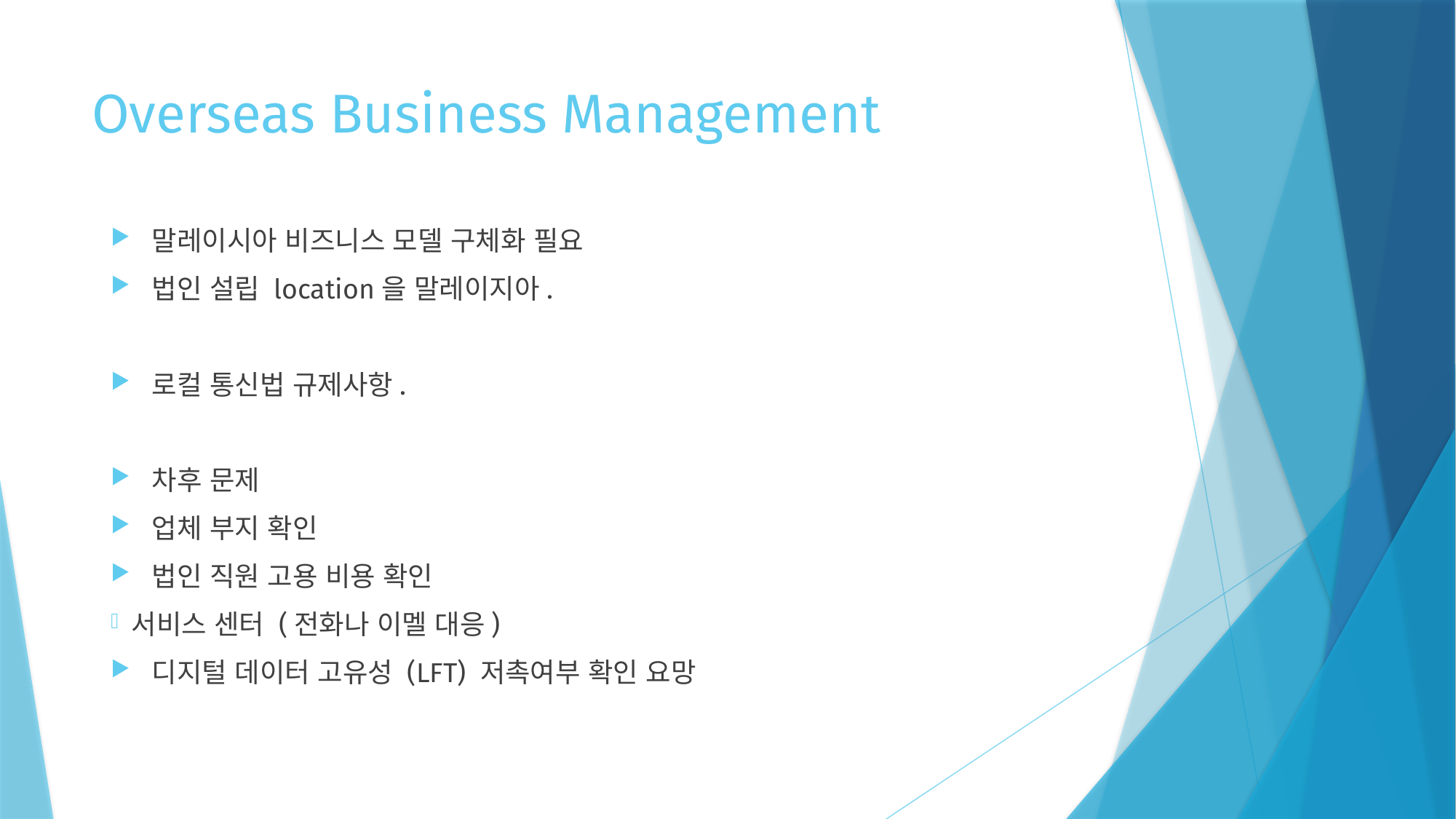

# Overseas Business Management
말레이시아 비즈니스 모델 구체화 필요
법인 설립 location을 말레이지아.

로컬 통신법 규제사항.

차후 문제
업체 부지 확인
법인 직원 고용 비용 확인
서비스 센터 (전화나 이멜 대응)
디지털 데이터 고유성 (LFT) 저촉여부 확인 요망